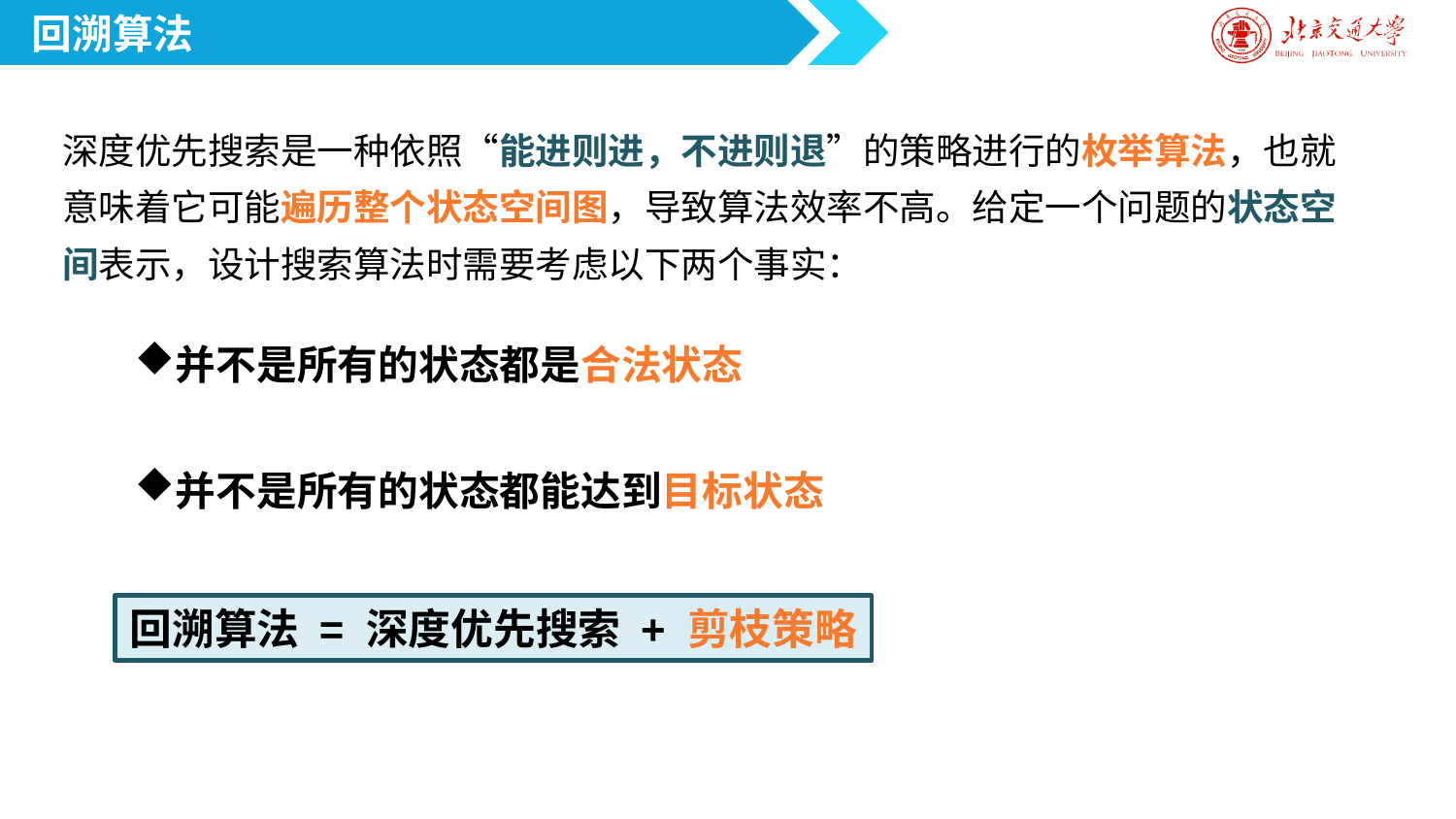

回溯算法
深度优先搜索是一种依照“能进则进，不进则退”的策略进行的枚举算法，也就意味着它可能遍历整个状态空间图，导致算法效率不高。给定一个问题的状态空间表示，设计搜索算法时需要考虑以下两个事实：
并不是所有的状态都是合法状态

并不是所有的状态都能达到目标状态
回溯算法 = 深度优先搜索 + 剪枝策略